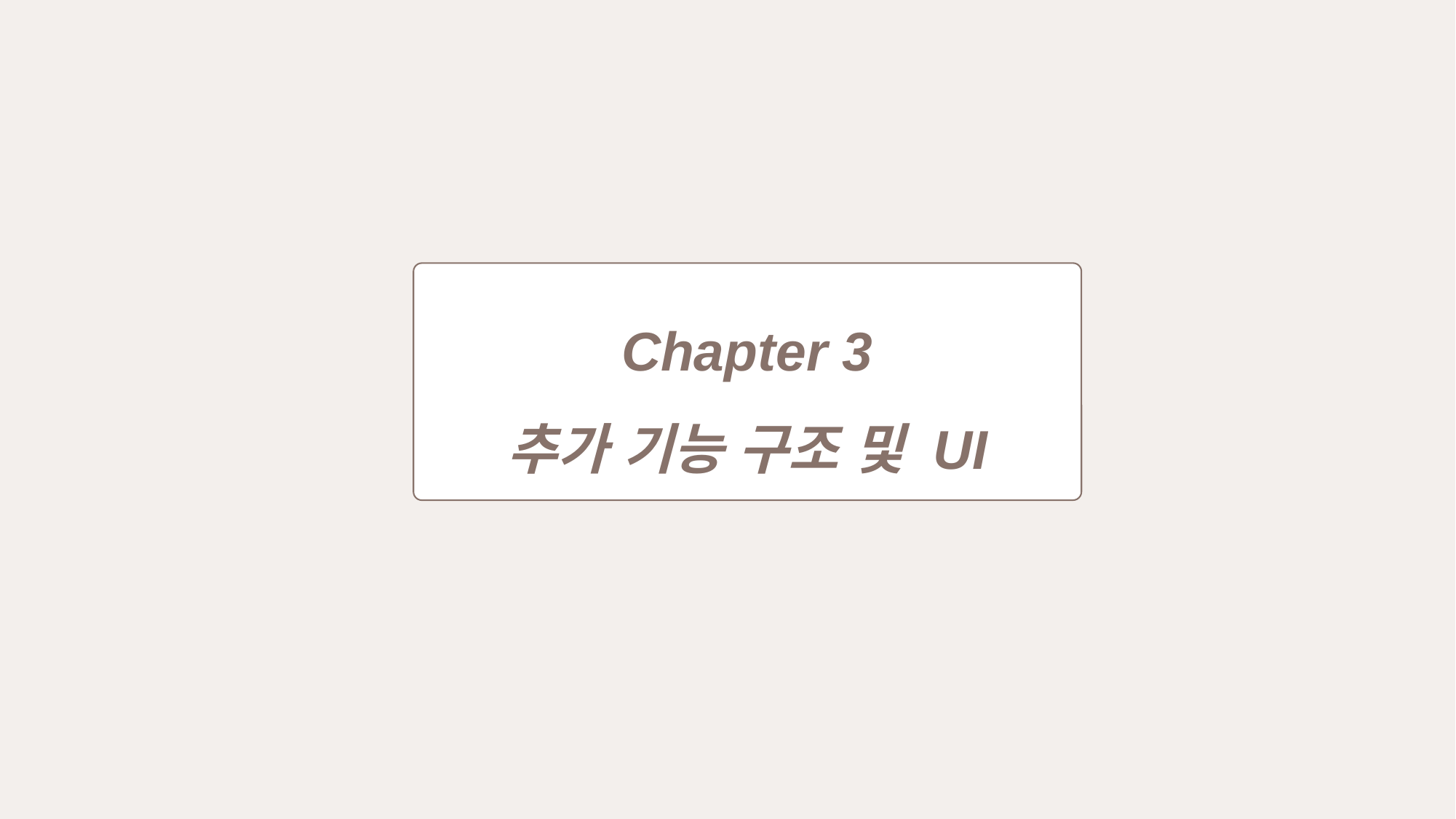

Chapter 3
추가 기능 구조 및 UI